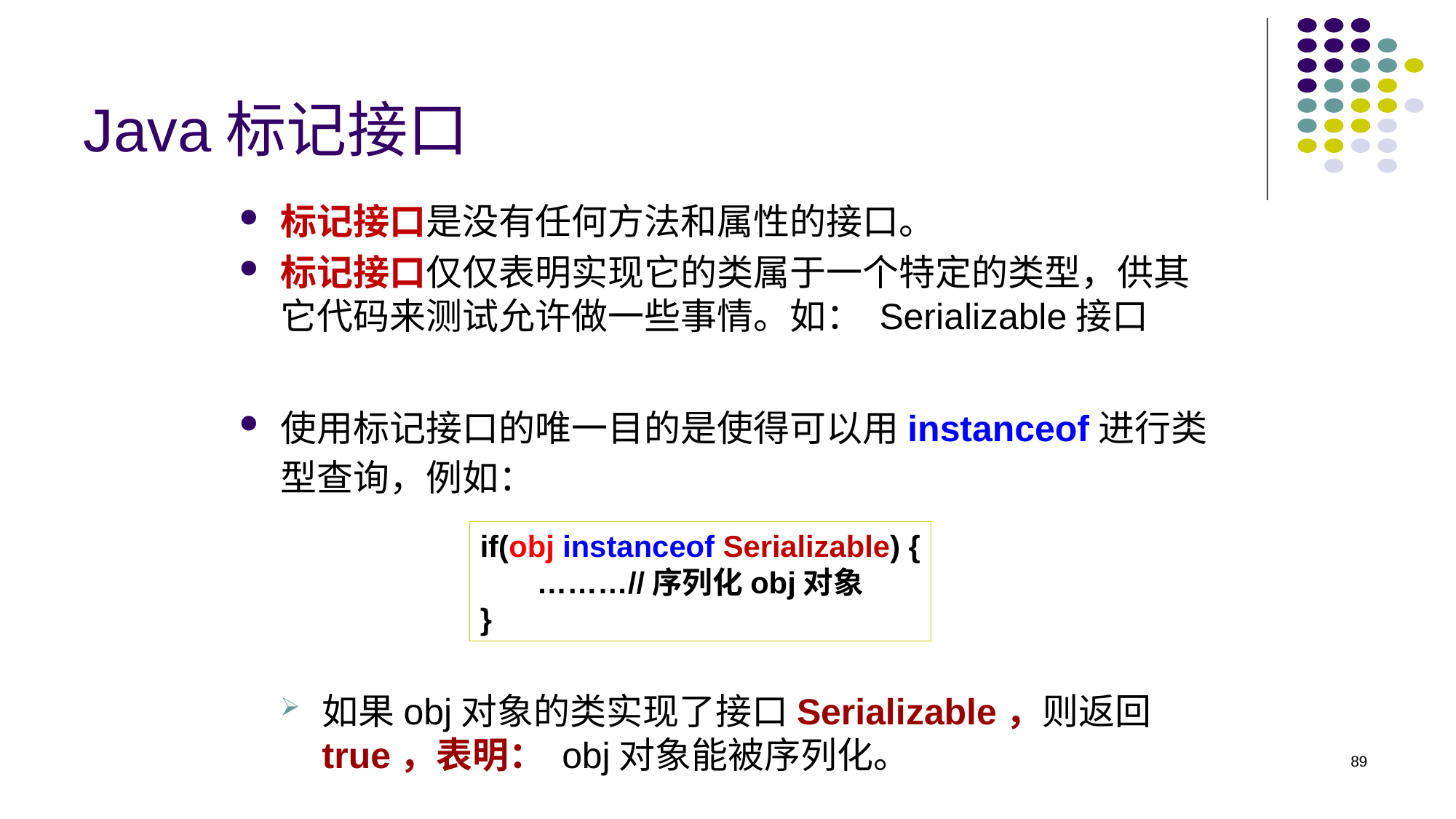

# Java标记接口
标记接口是没有任何方法和属性的接口。
标记接口仅仅表明实现它的类属于一个特定的类型，供其它代码来测试允许做一些事情。如： Serializable接口

使用标记接口的唯一目的是使得可以用instanceof进行类型查询，例如：

如果obj对象的类实现了接口Serializable，则返回true，表明： obj对象能被序列化。
if(obj instanceof Serializable) {
………//序列化obj对象
}
89